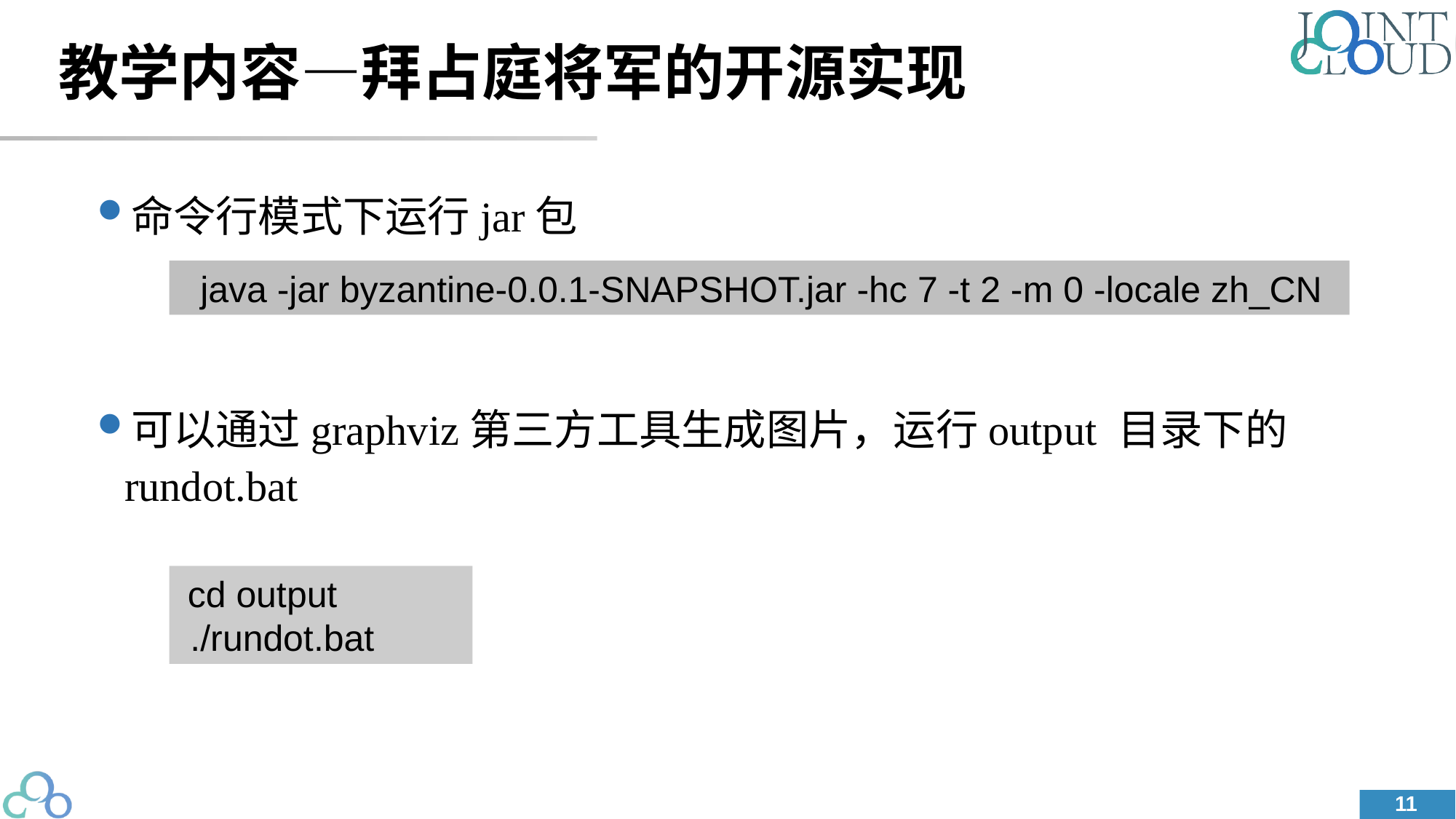

# 教学内容—拜占庭将军的开源实现
命令行模式下运行jar包

可以通过graphviz第三方工具生成图片，运行output 目录下的 rundot.bat

  java -jar byzantine-0.0.1-SNAPSHOT.jar -hc 7 -t 2 -m 0 -locale zh_CN
 cd output
 ./rundot.bat
11